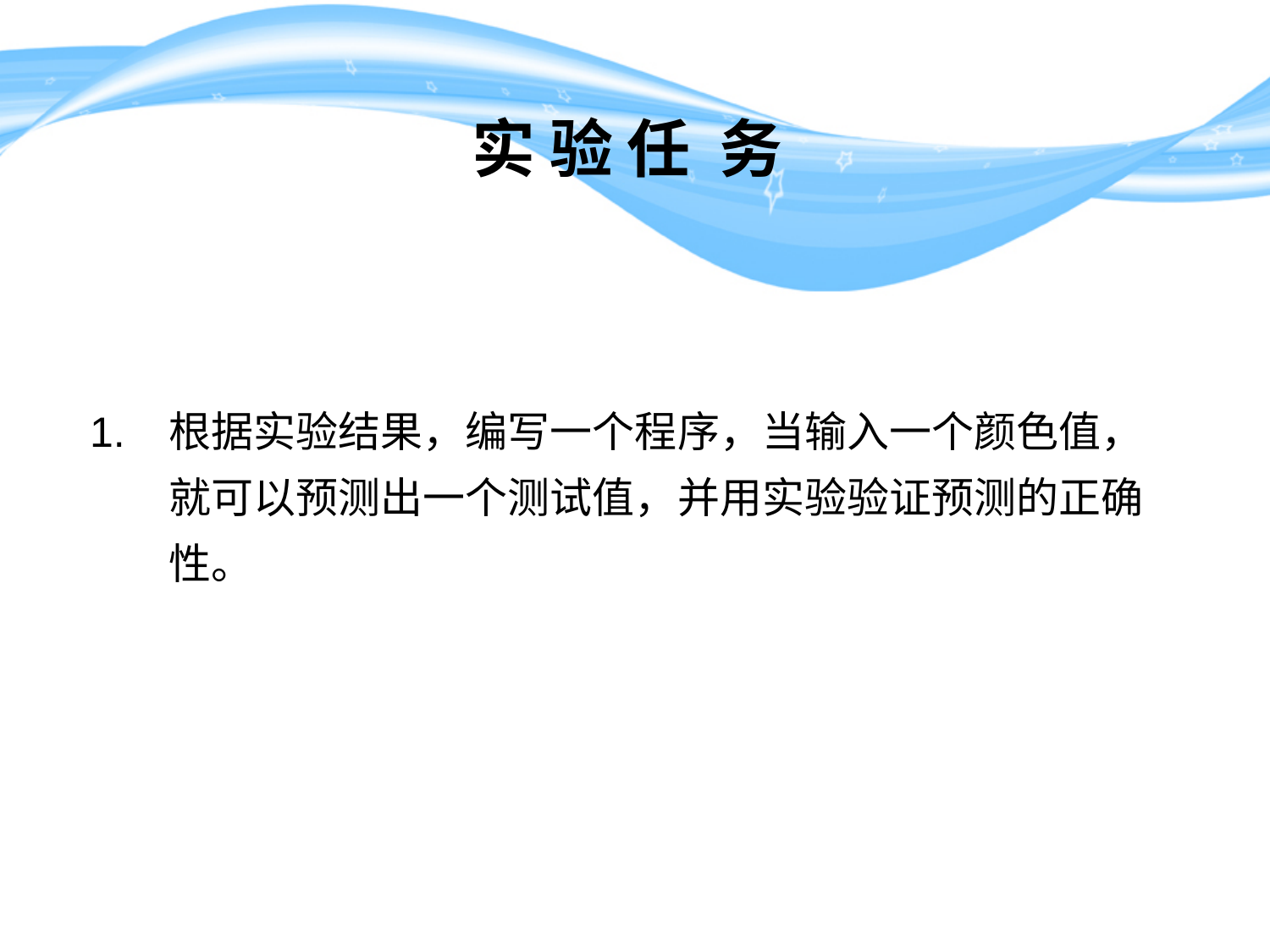

实 验 任  务

根据实验结果，编写一个程序，当输入一个颜色值，就可以预测出一个测试值，并用实验验证预测的正确性。
7